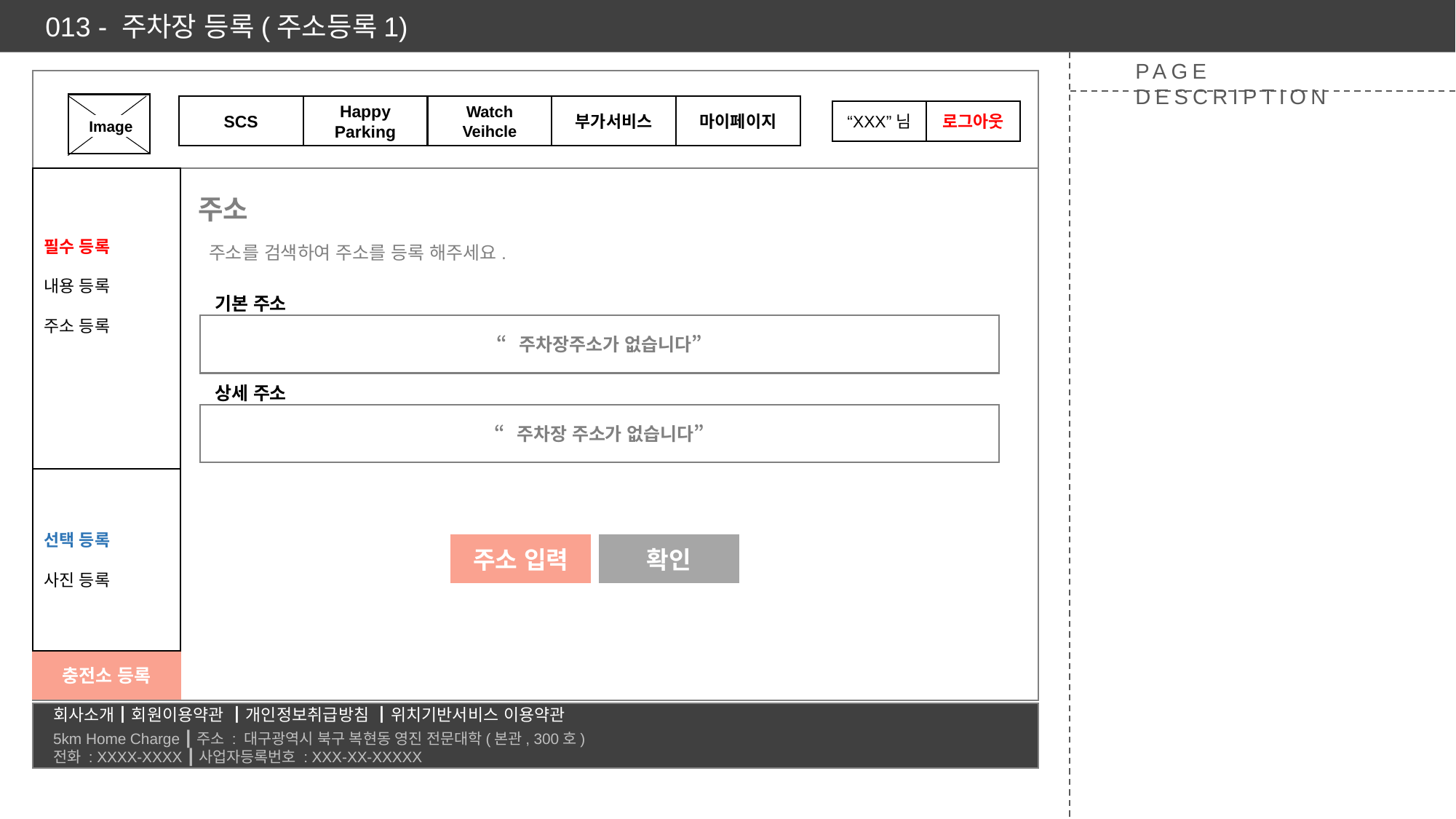

013 - 주차장 등록(주소등록1)
PAGE DESCRIPTION

SCS
Happy Parking
Watch
Veihcle
부가서비스
마이페이지
“XXX”님
로그아웃
Image
주소를 검색하여 주소를 등록 해주세요..
ㅁ

필수 등록
내용 등록

주소 등록

필수 등록
내용 등록

주소 등록

주소
기본 주소
“주차장주소가 없습니다”
상세 주소
“주차장 주소가 없습니다”
선택 등록

개요 등록

사진 등록
선택 등록

사진 등록
주소 입력
확인
충전소 등록
회사소개┃회원이용약관 ┃개인정보취급방침 ┃위치기반서비스 이용약관

5km Home Charge ┃주소 : 대구광역시 북구 복현동 영진 전문대학(본관, 300호)
전화 : XXXX-XXXX ┃사업자등록번호 : XXX-XX-XXXXX